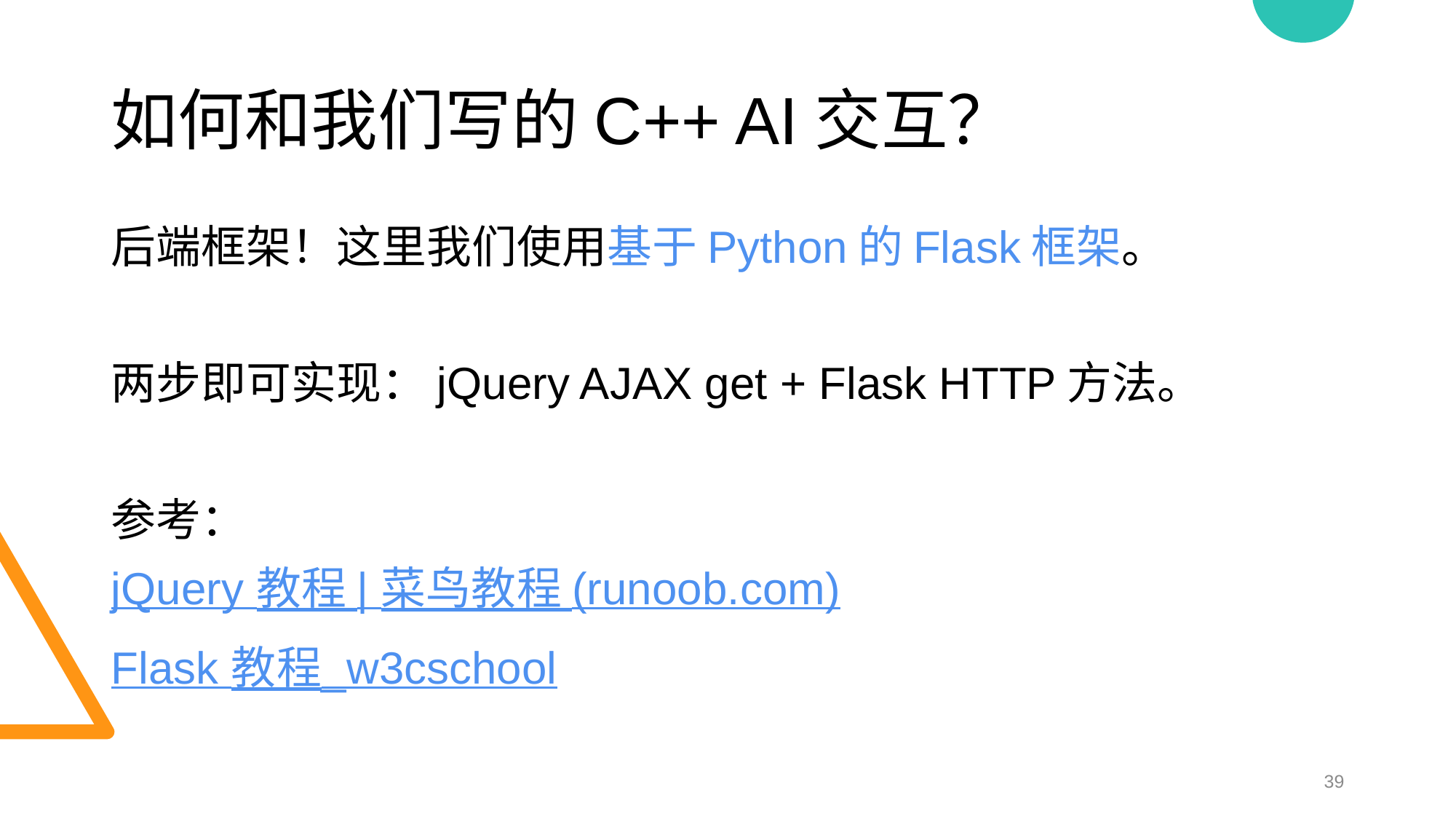

# 如何和我们写的C++ AI交互？
后端框架！这里我们使用基于Python的Flask框架。

两步即可实现：jQuery AJAX get + Flask HTTP方法。

参考：
jQuery 教程 | 菜鸟教程 (runoob.com)
Flask 教程_w3cschool
39